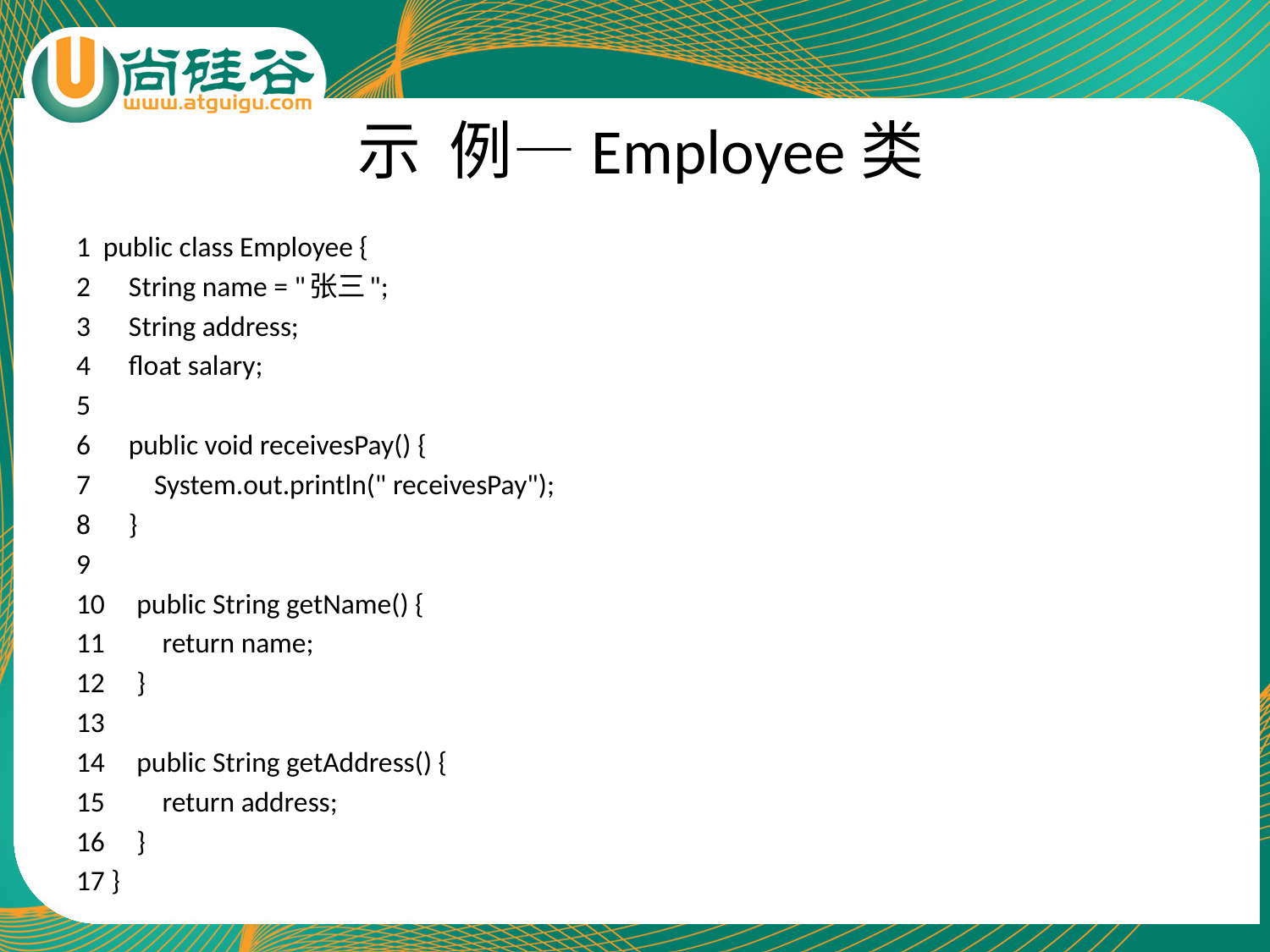

# 示  例—Employee类
1  public class Employee {
2      String name = "张三";
3      String address;
4      float salary;
5
6      public void receivesPay() {
7          System.out.println(" receivesPay");
8      }
9
10     public String getName() {
11         return name;
12     }
13
14     public String getAddress() {
15         return address;
16     }
17 }